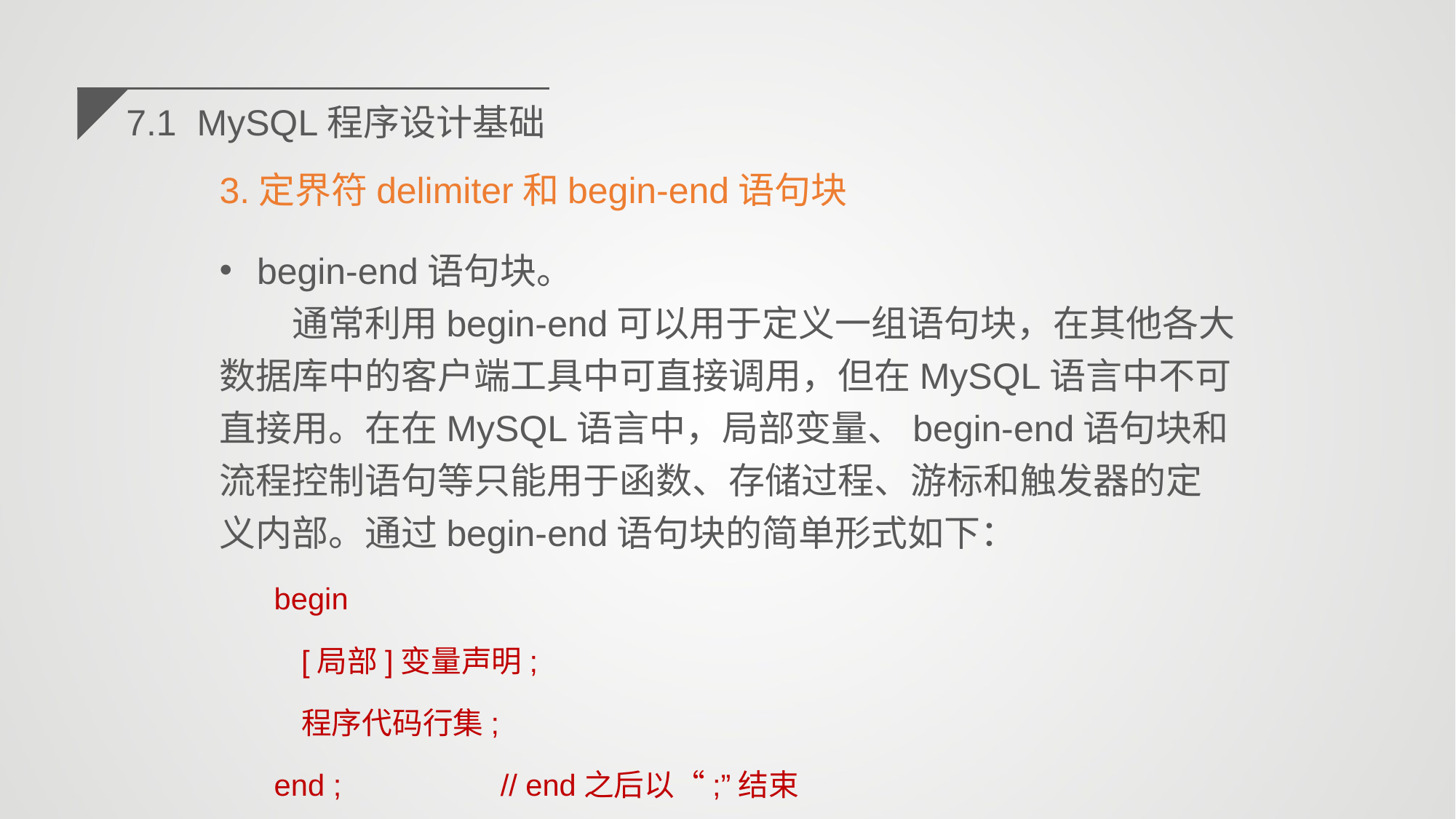

7.1  MySQL程序设计基础

3.定界符delimiter和begin-end语句块
 begin-end语句块。
通常利用begin-end可以用于定义一组语句块，在其他各大数据库中的客户端工具中可直接调用，但在MySQL语言中不可直接用。在在MySQL语言中，局部变量、begin-end语句块和流程控制语句等只能用于函数、存储过程、游标和触发器的定义内部。通过begin-end语句块的简单形式如下：
begin
	[局部]变量声明;
	程序代码行集;
end ;                   // end之后以“;”结束